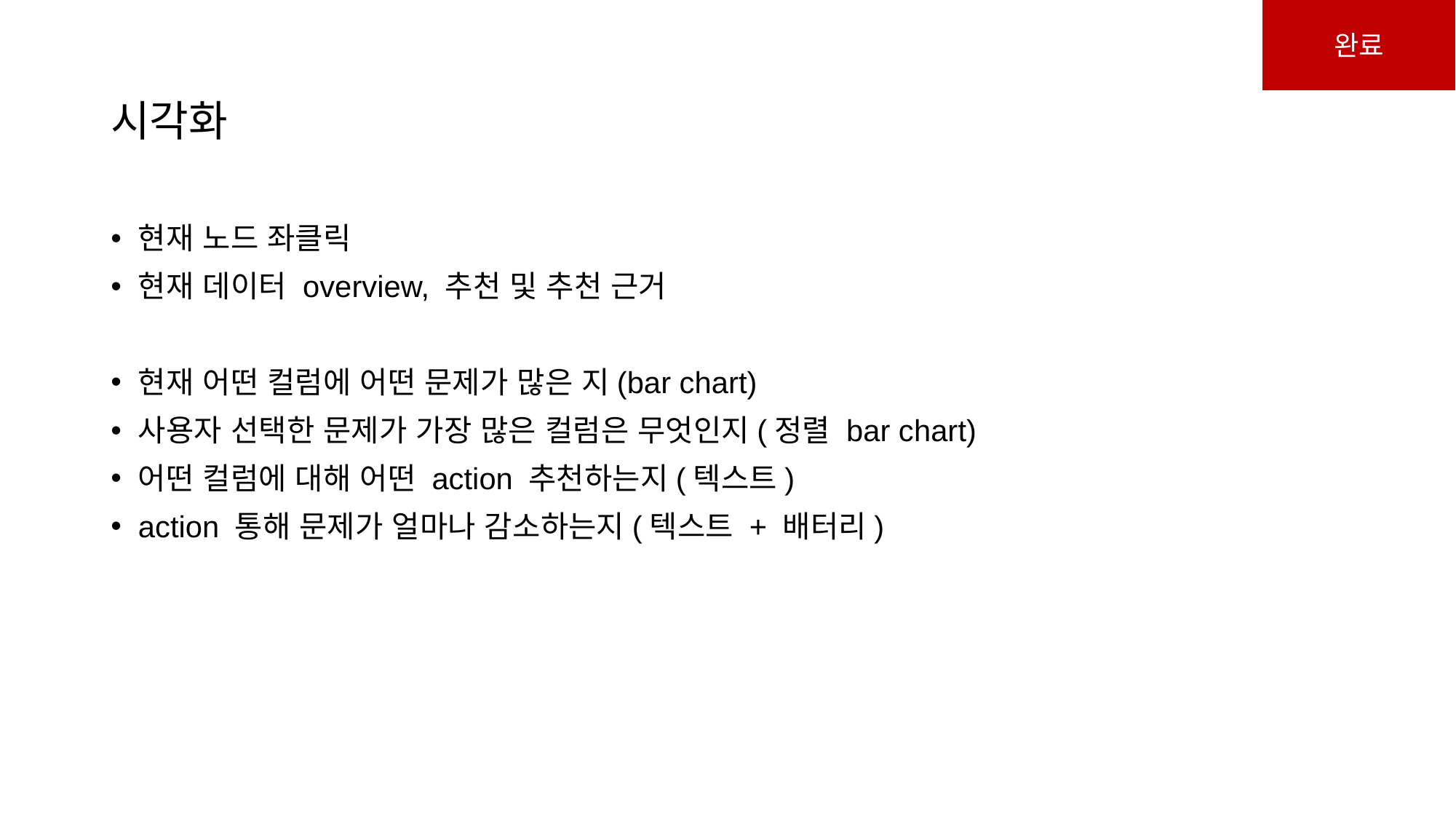

완료
# 시각화
현재 노드 좌클릭
현재 데이터 overview, 추천 및 추천 근거

현재 어떤 컬럼에 어떤 문제가 많은 지(bar chart)
사용자 선택한 문제가 가장 많은 컬럼은 무엇인지(정렬 bar chart)
어떤 컬럼에 대해 어떤 action 추천하는지(텍스트)
action 통해 문제가 얼마나 감소하는지(텍스트 + 배터리)